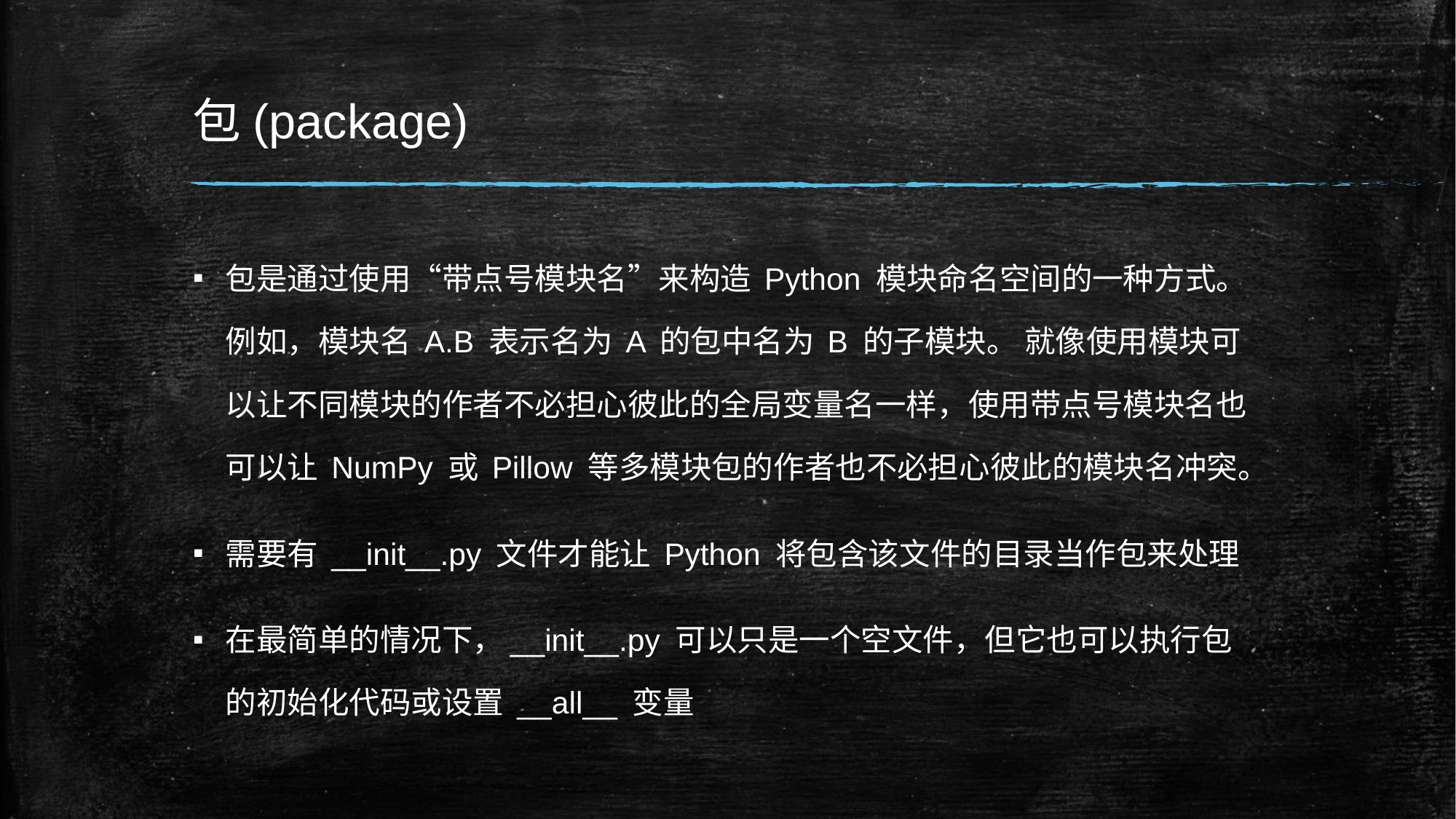

# 包(package)
包是通过使用“带点号模块名”来构造 Python 模块命名空间的一种方式。 例如，模块名 A.B 表示名为 A 的包中名为 B 的子模块。 就像使用模块可以让不同模块的作者不必担心彼此的全局变量名一样，使用带点号模块名也可以让 NumPy 或 Pillow 等多模块包的作者也不必担心彼此的模块名冲突。
需要有 __init__.py 文件才能让 Python 将包含该文件的目录当作包来处理
在最简单的情况下，__init__.py 可以只是一个空文件，但它也可以执行包的初始化代码或设置 __all__ 变量